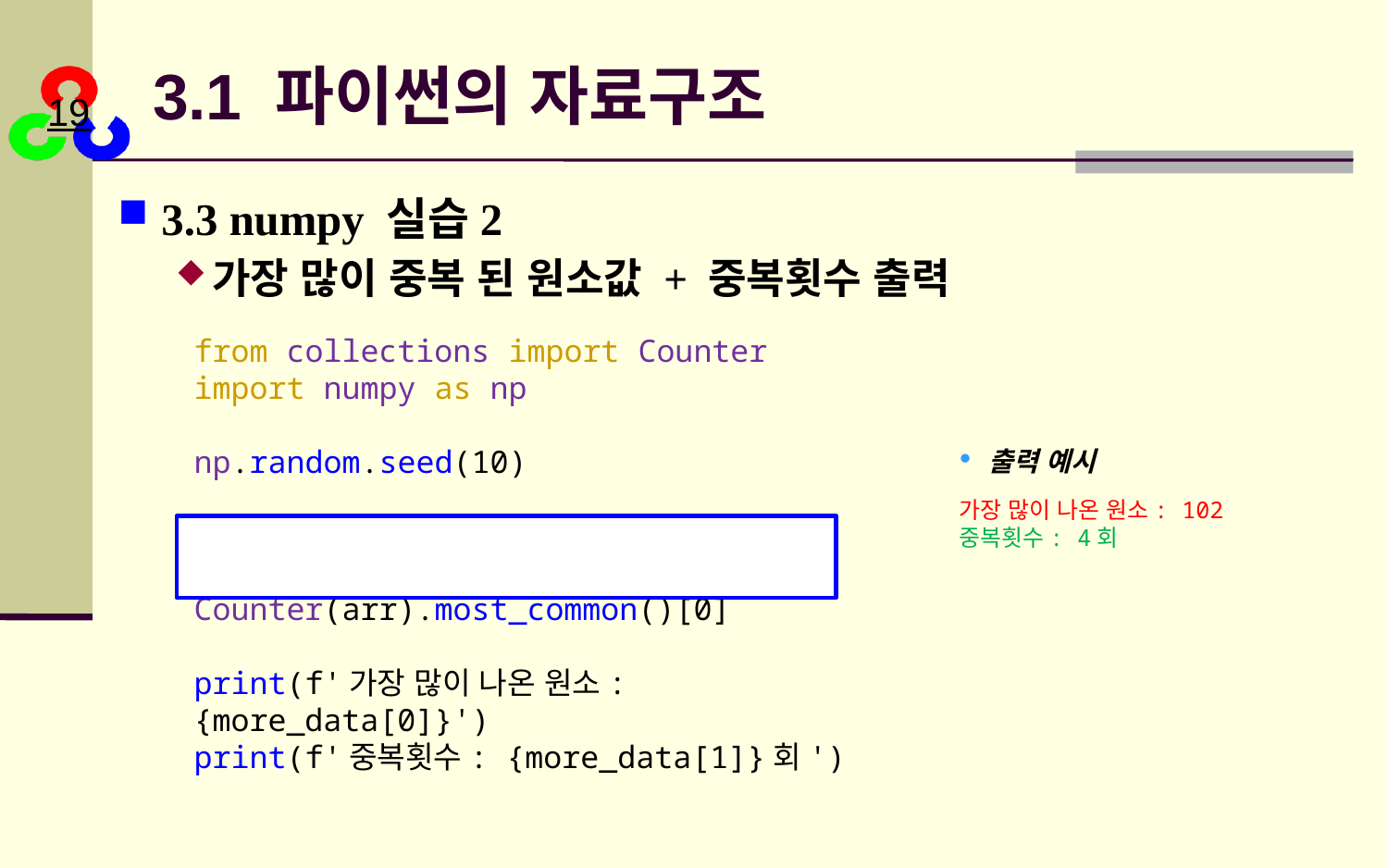

# 3.1 파이썬의 자료구조
3.3 numpy 실습2
가장 많이 중복 된 원소값 + 중복횟수 출력
from collections import Counter
import numpy as np

np.random.seed(10)

arr = np.random.randint(0, 50, 500)
more_data = Counter(arr).most_common()[0]

print(f'가장 많이 나온 원소: {more_data[0]}')
print(f'중복횟수: {more_data[1]}회')
출력 예시
가장 많이 나온 원소: 102
중복횟수: 4회